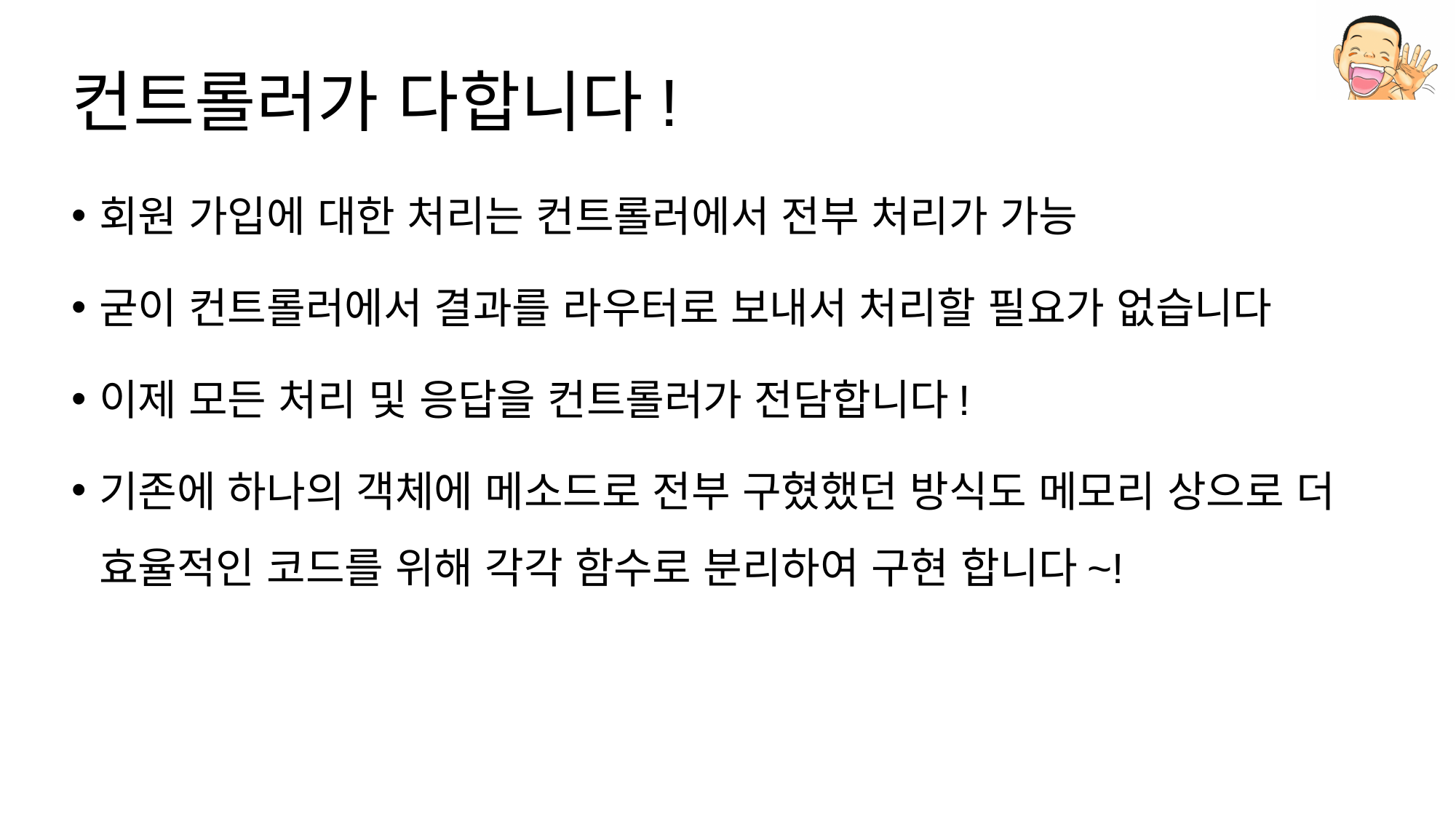

# 컨트롤러가 다합니다!
회원 가입에 대한 처리는 컨트롤러에서 전부 처리가 가능
굳이 컨트롤러에서 결과를 라우터로 보내서 처리할 필요가 없습니다
이제 모든 처리 및 응답을 컨트롤러가 전담합니다!
기존에 하나의 객체에 메소드로 전부 구혔했던 방식도 메모리 상으로 더 효율적인 코드를 위해 각각 함수로 분리하여 구현 합니다~!